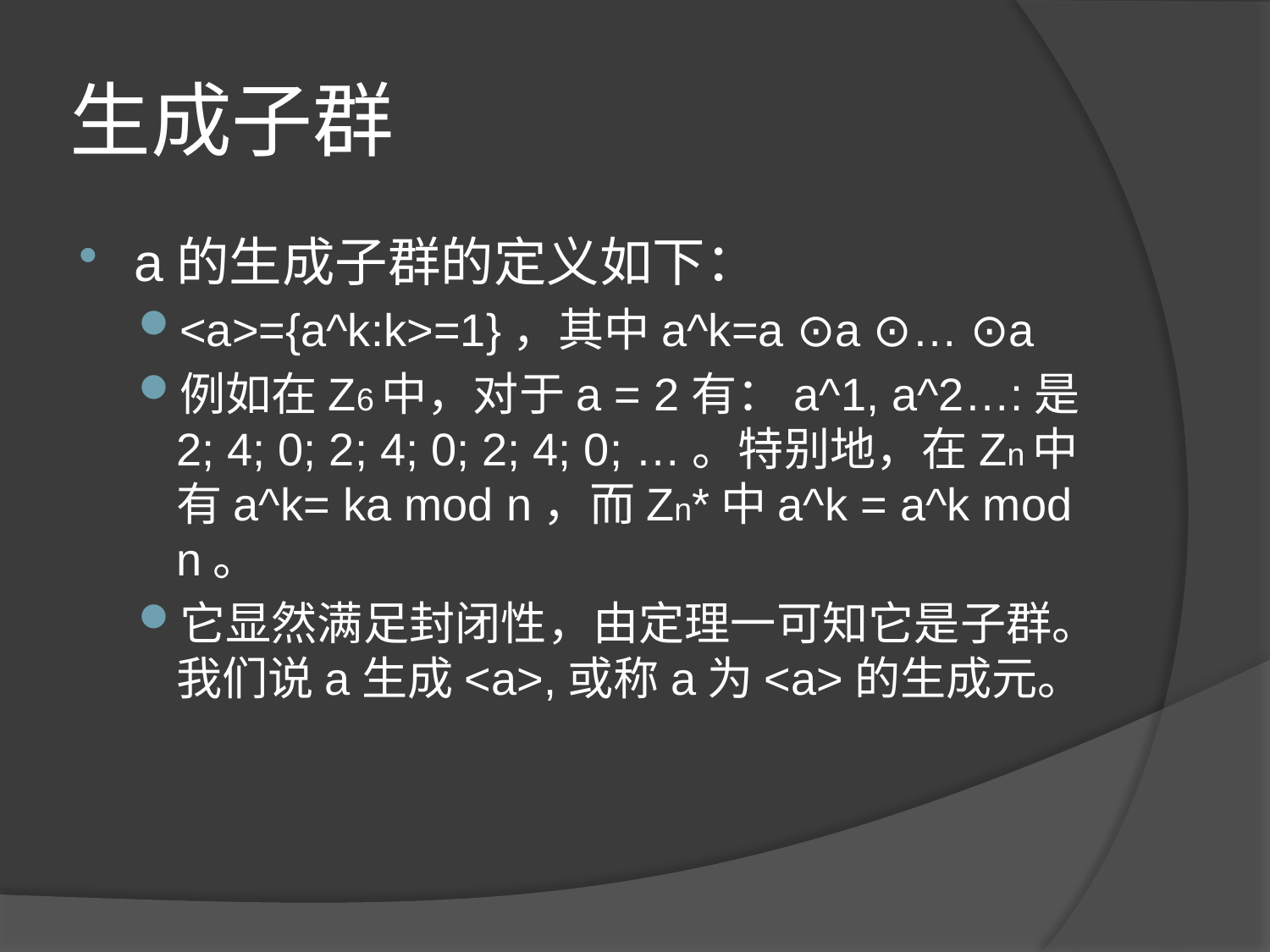

# 生成子群
a的生成子群的定义如下：
<a>={a^k:k>=1}，其中a^k=a ⊙a ⊙… ⊙a
例如在Z6中，对于a = 2有：a^1, a^2…:是2; 4; 0; 2; 4; 0; 2; 4; 0; …。特别地，在Zn中有a^k= ka mod n，而Zn*中a^k = a^k mod n。
它显然满足封闭性，由定理一可知它是子群。我们说a生成<a>,或称a为<a>的生成元。